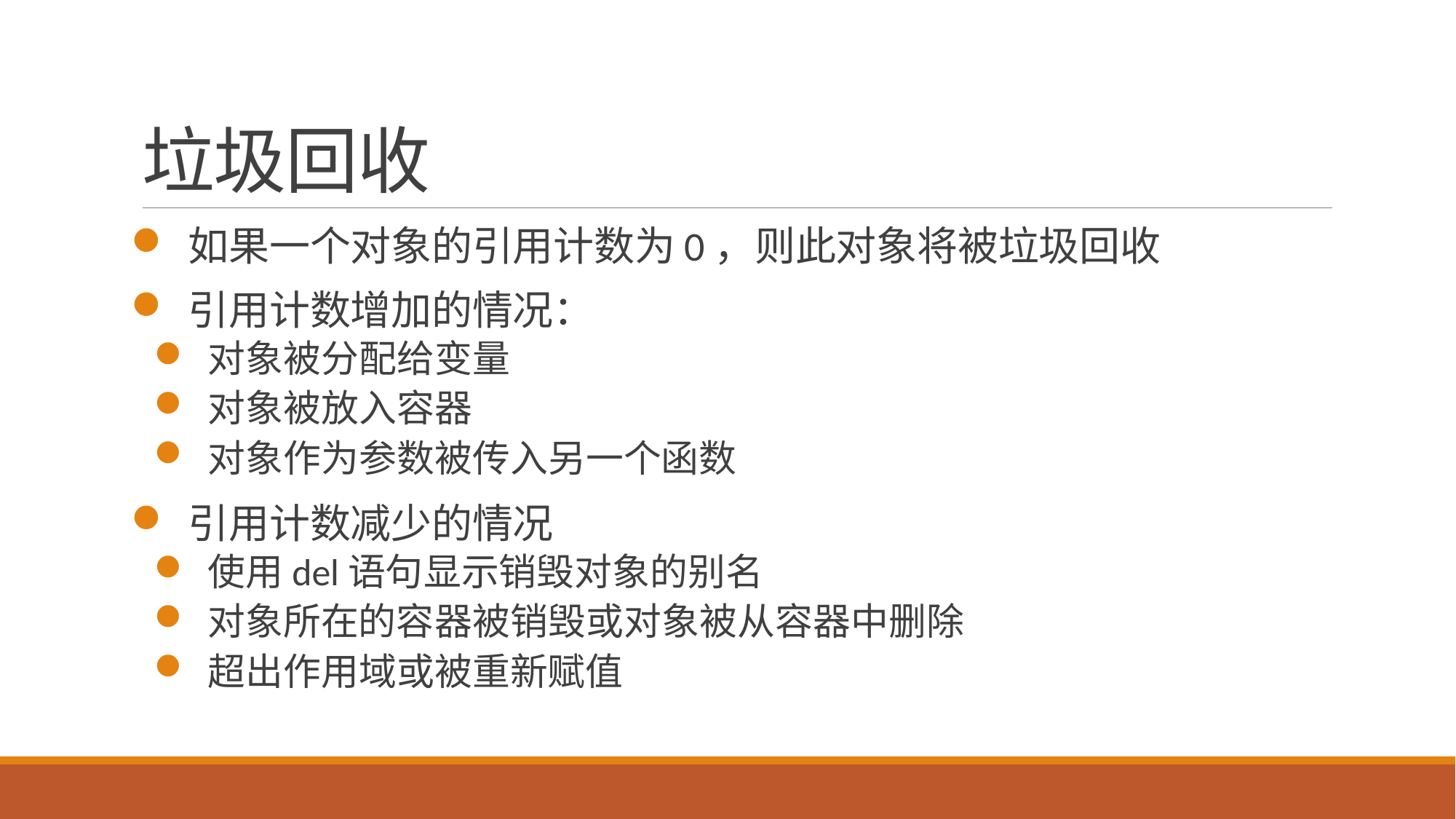

# 垃圾回收
 如果一个对象的引用计数为0，则此对象将被垃圾回收
 引用计数增加的情况：
 对象被分配给变量
 对象被放入容器
 对象作为参数被传入另一个函数
 引用计数减少的情况
 使用del语句显示销毁对象的别名
 对象所在的容器被销毁或对象被从容器中删除
 超出作用域或被重新赋值